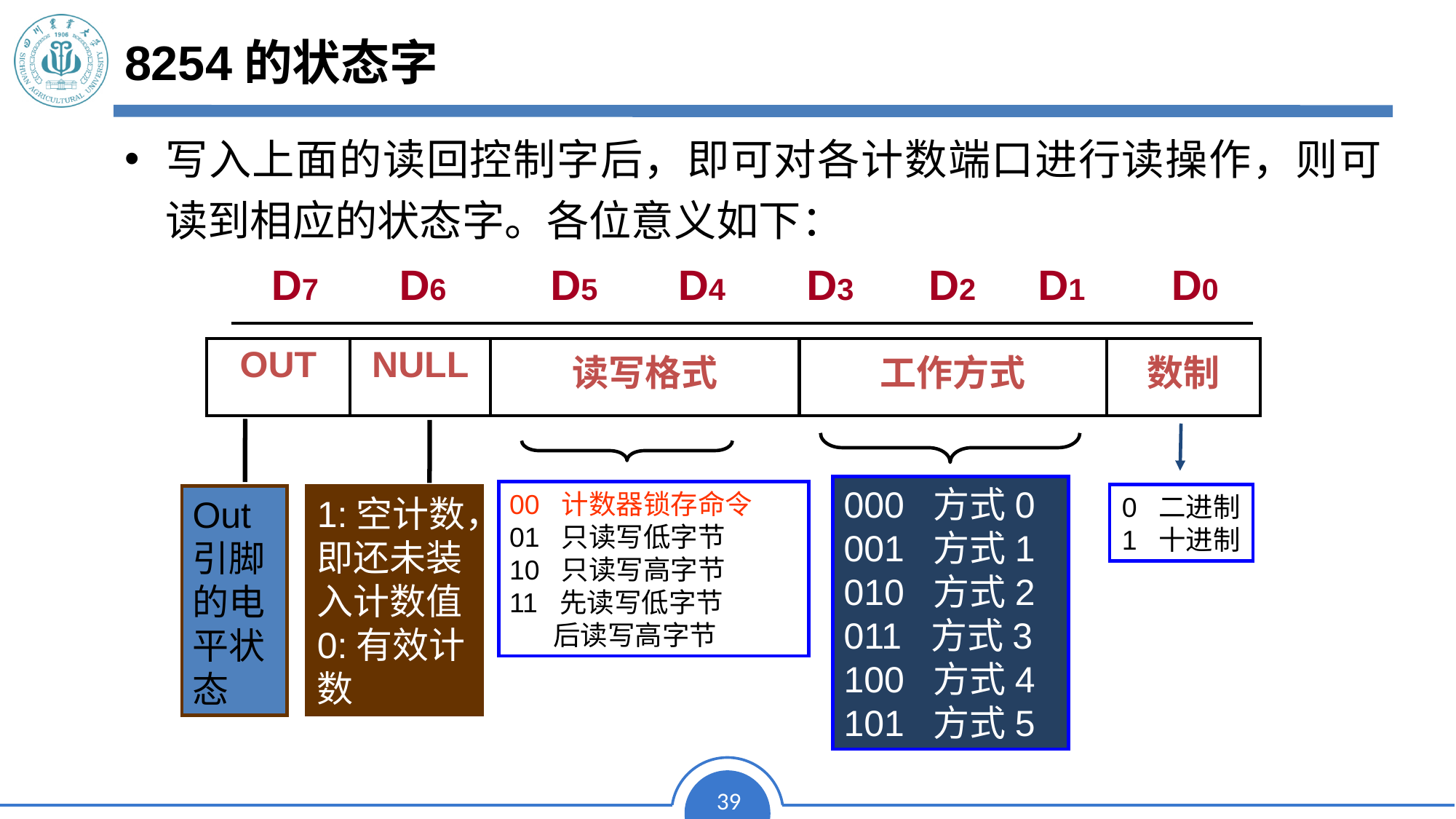

# 8254的状态字
写入上面的读回控制字后，即可对各计数端口进行读操作，则可读到相应的状态字。各位意义如下：
| D7 | D6 | D5 | D4 | D3 | D2 | D1 | D0 |
| --- | --- | --- | --- | --- | --- | --- | --- |

| OUT | NULL | 读写格式 | 工作方式 | 数制 |
| --- | --- | --- | --- | --- |

000  方式0
001  方式1
010  方式2
011  方式3
100  方式4
101  方式5
00  计数器锁存命令
01  只读写低字节
10  只读写高字节
11  先读写低字节
      后读写高字节
0  二进制
1  十进制
1:空计数，即还未装入计数值
0:有效计数
Out引脚的电平状态